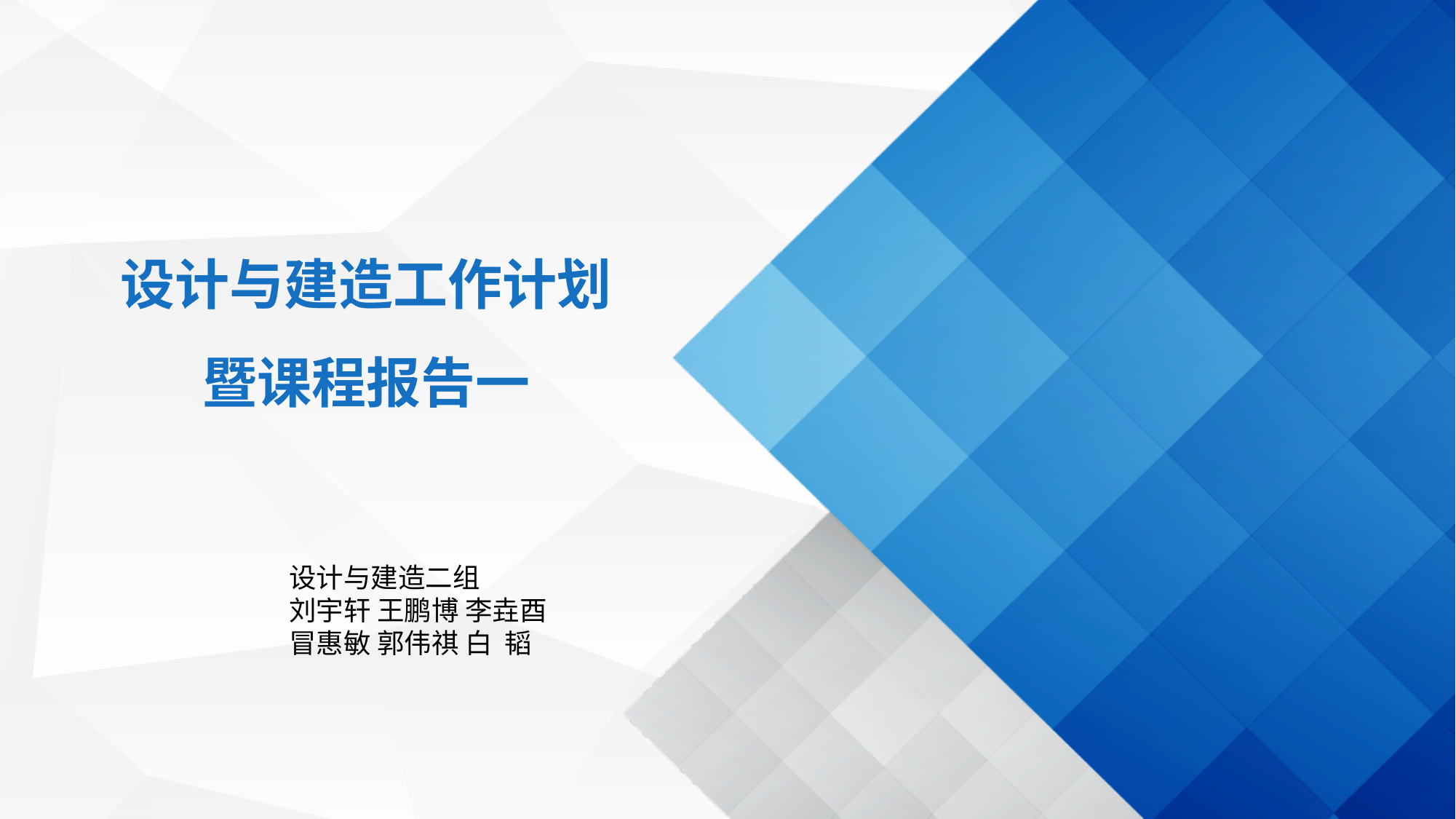

设计与建造工作计划
暨课程报告一
设计与建造二组
刘宇轩 王鹏博 李垚酉
冒惠敏 郭伟祺 白  韬